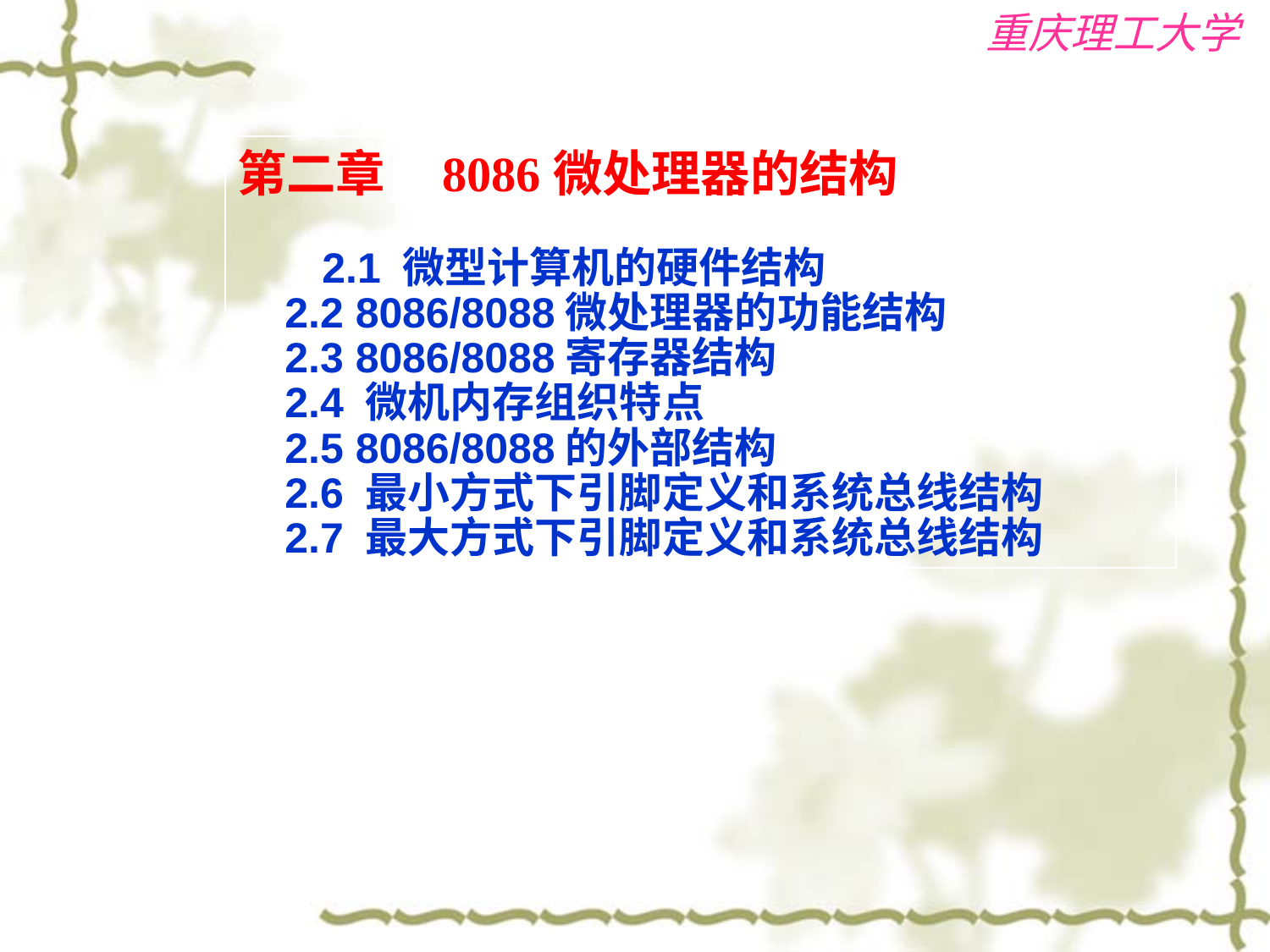

第二章    8086微处理器的结构

        2.1 微型计算机的硬件结构
    2.2 8086/8088微处理器的功能结构
    2.3 8086/8088寄存器结构
    2.4 微机内存组织特点
    2.5 8086/8088的外部结构
    2.6 最小方式下引脚定义和系统总线结构
    2.7 最大方式下引脚定义和系统总线结构